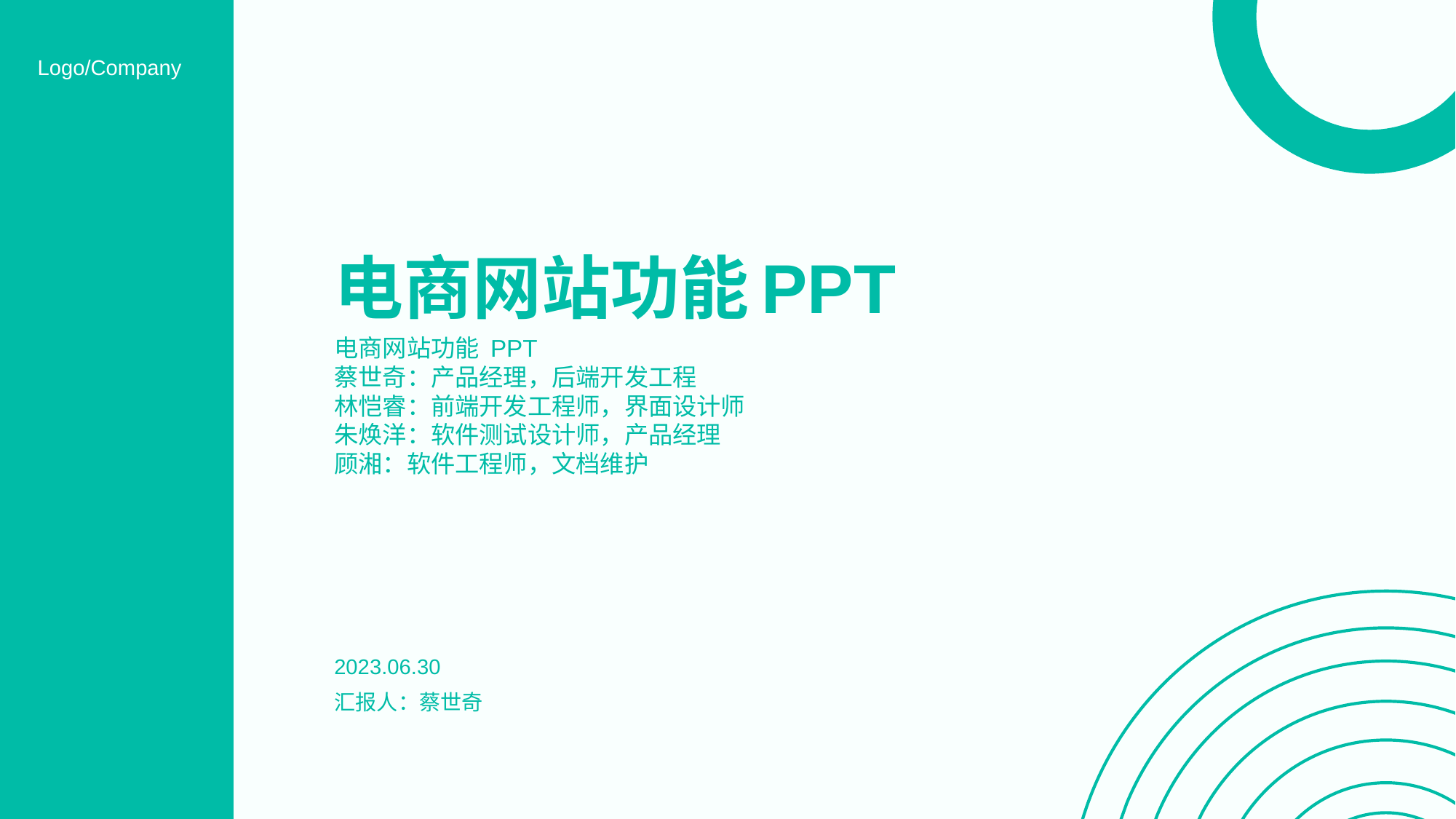

Logo/Company
电商网站功能PPT
电商网站功能 PPT
蔡世奇：产品经理，后端开发工程
林恺睿：前端开发工程师，界面设计师
朱焕洋：软件测试设计师，产品经理
顾湘：软件工程师，文档维护

2023.06.30
汇报人：蔡世奇